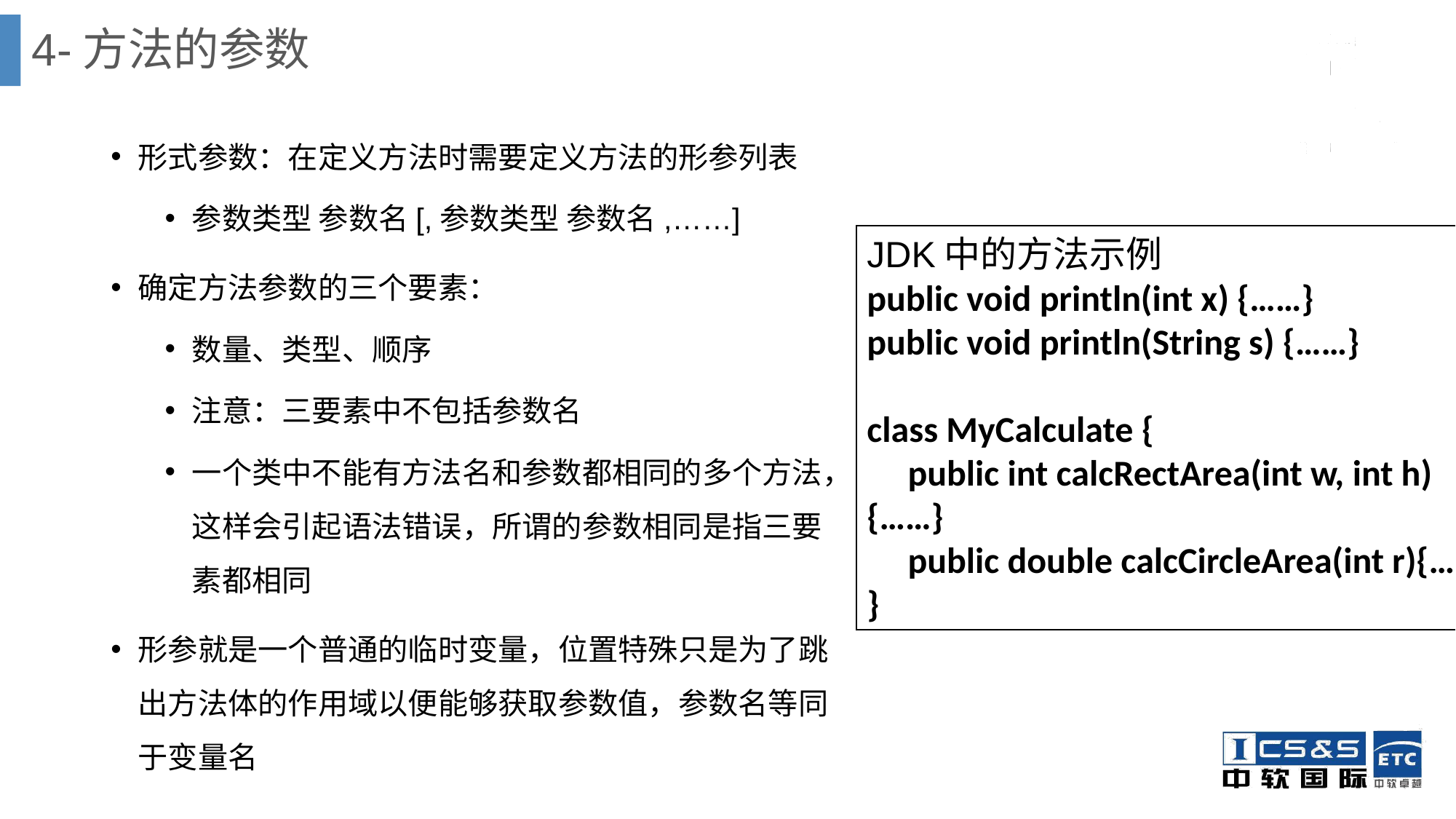

# 4-方法的参数
形式参数：在定义方法时需要定义方法的形参列表
参数类型 参数名[,参数类型 参数名,……]
确定方法参数的三个要素：
数量、类型、顺序
注意：三要素中不包括参数名
一个类中不能有方法名和参数都相同的多个方法，这样会引起语法错误，所谓的参数相同是指三要素都相同
形参就是一个普通的临时变量，位置特殊只是为了跳出方法体的作用域以便能够获取参数值，参数名等同于变量名

JDK中的方法示例
public void println(int x) {……}
public void println(String s) {……}

class MyCalculate {
     public int calcRectArea(int w, int h){……}
     public double calcCircleArea(int r){……}
}